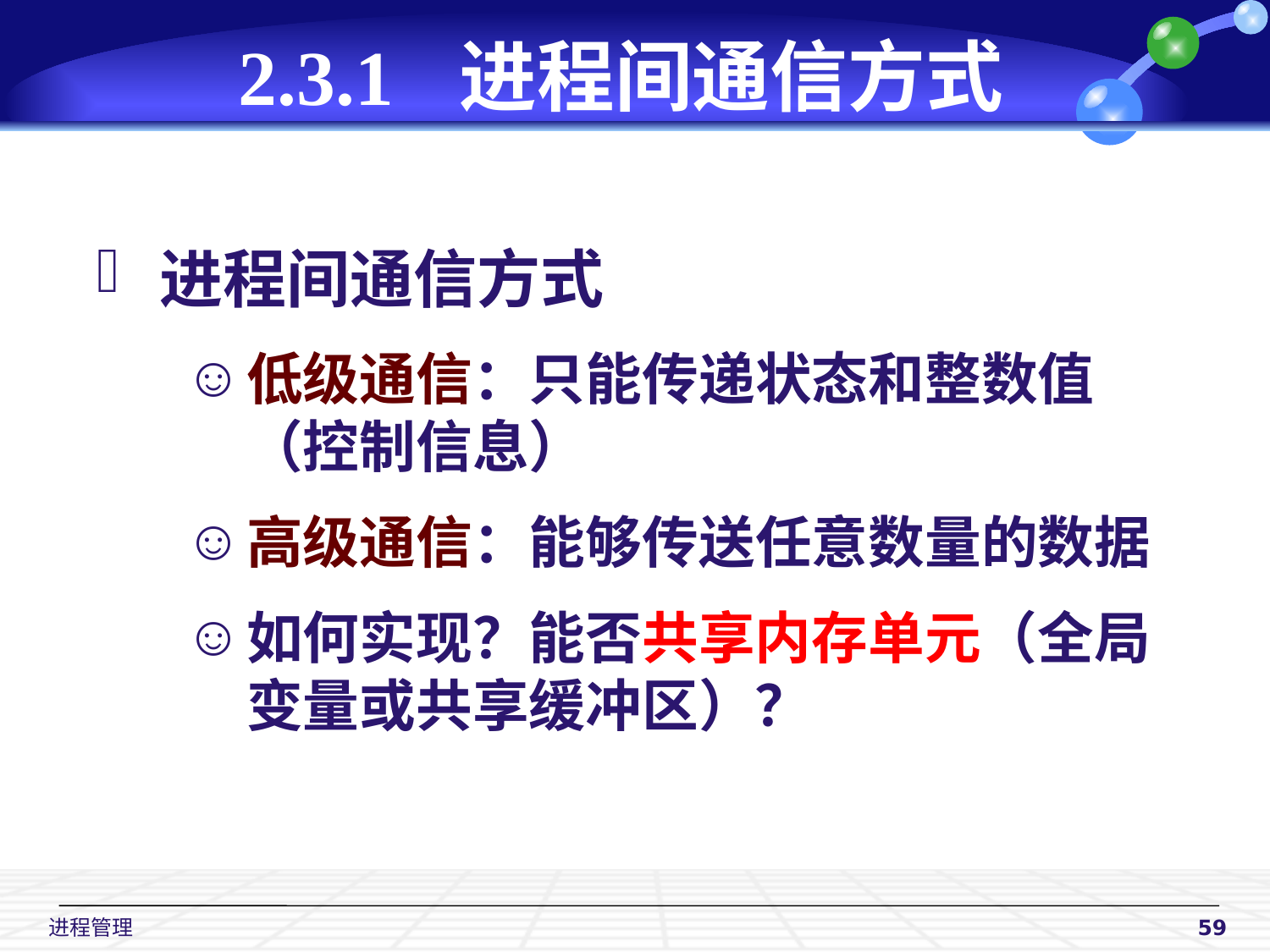

# 2.3.1 进程间通信方式
进程间通信方式
低级通信：只能传递状态和整数值（控制信息）
高级通信：能够传送任意数量的数据
如何实现？能否共享内存单元（全局变量或共享缓冲区）？
   进程管理
59